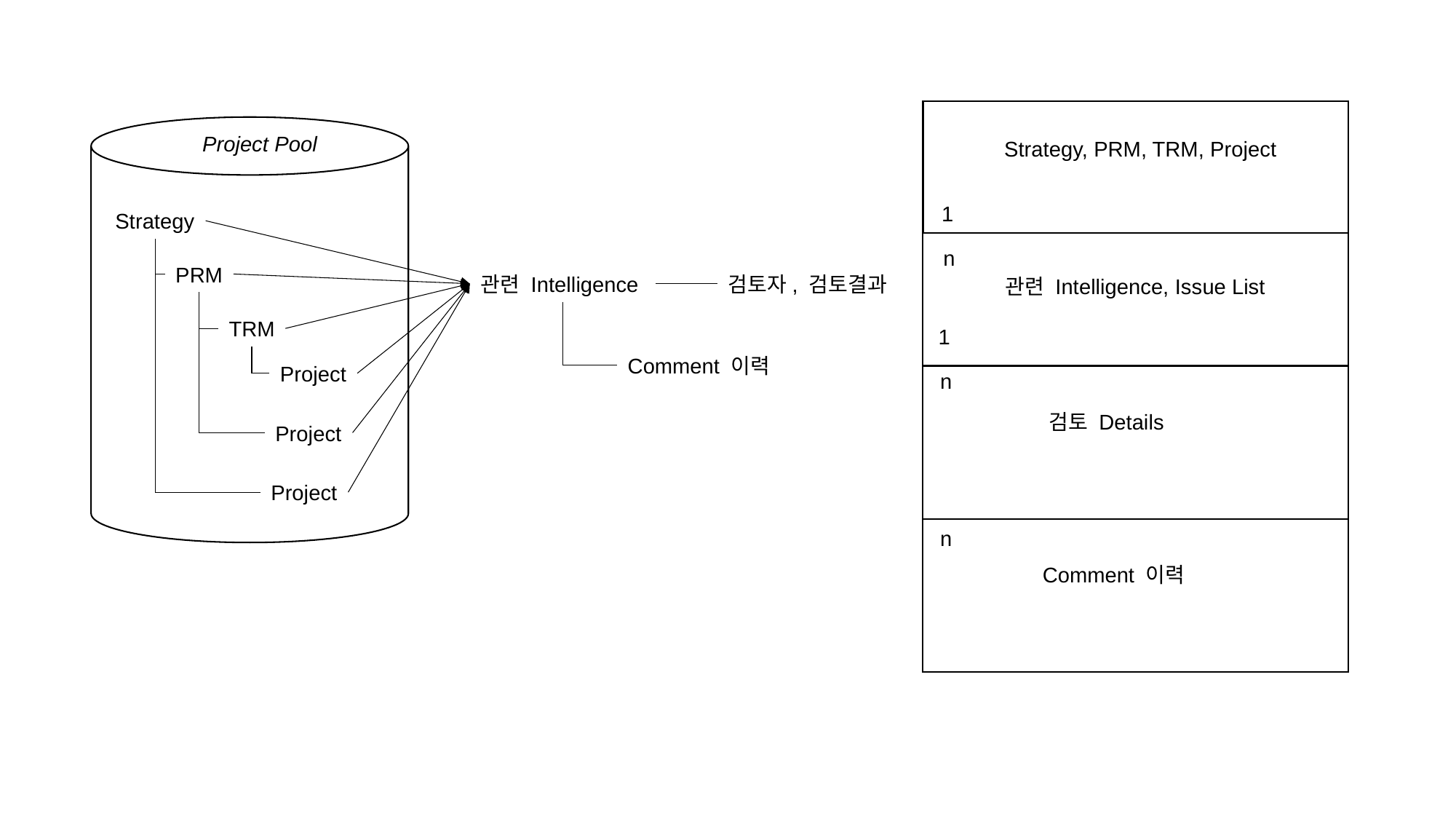

Project Pool
Strategy, PRM, TRM, Project
1
Strategy

n
PRM
검토자, 검토결과
관련 Intelligence
관련 Intelligence, Issue List
TRM
1
Comment 이력
Project
n

검토 Details
Project
Project

n
Comment 이력